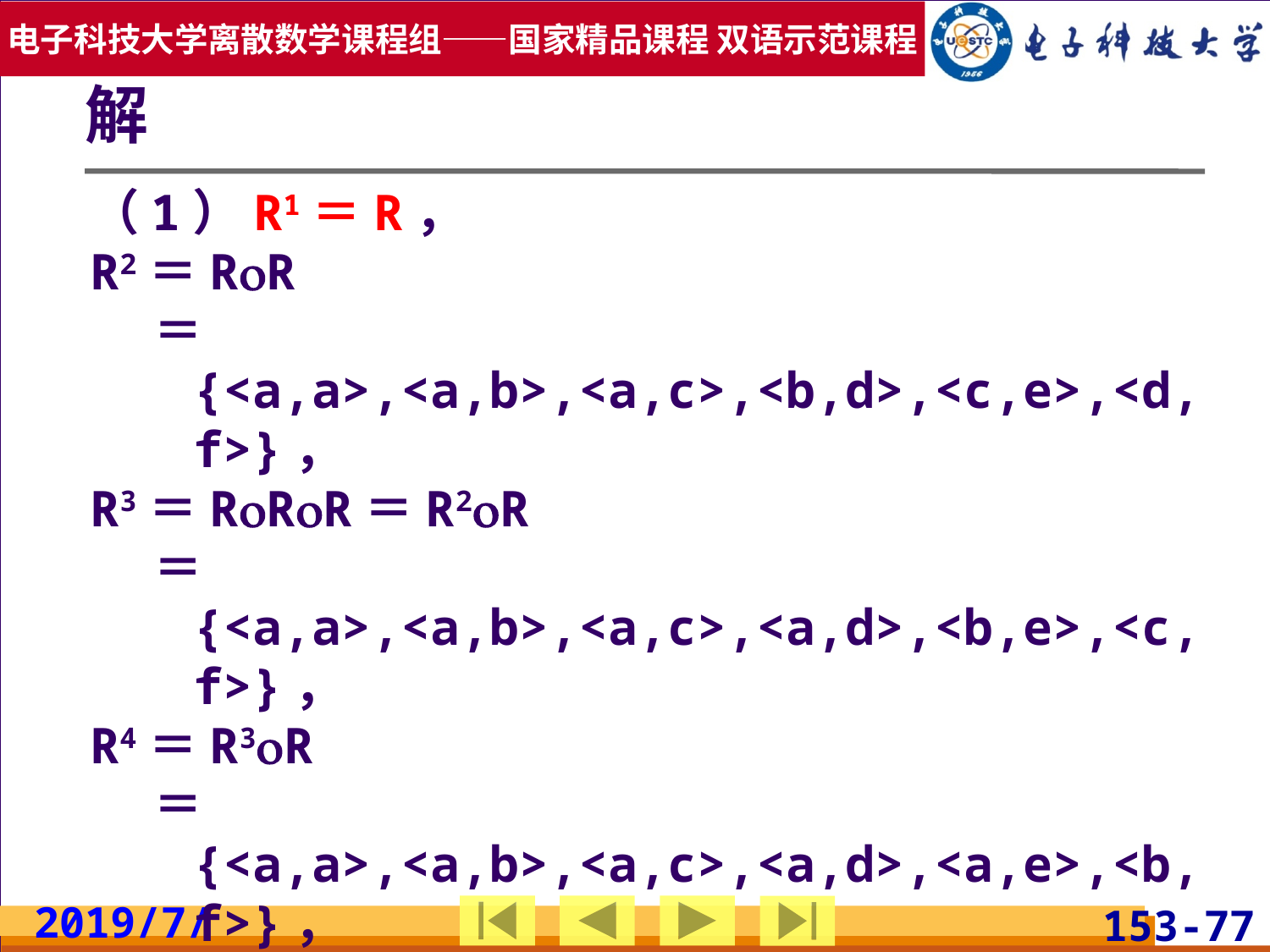

# 解
（1）R1＝R，
R2＝RοR
＝{<a,a>,<a,b>,<a,c>,<b,d>,<c,e>,<d,f>}，
R3＝RοRοR＝R2οR
＝{<a,a>,<a,b>,<a,c>,<a,d>,<b,e>,<c,f>}，
R4＝R3οR
＝{<a,a>,<a,b>,<a,c>,<a,d>,<a,e>,<b,f>}，
R5＝R4οR
＝{<a,a>,<a,b>,<a,c>,<a,d>,<a,e>,<a,f>}，
R6＝R5οR
={<a,a>,<a,b>,<a,c>,<a,d>,<a,e>,<a,f>}=R5，
R7＝R6οR＝R5， …， Rn＝R5　(n＞5)。
2019/7/3